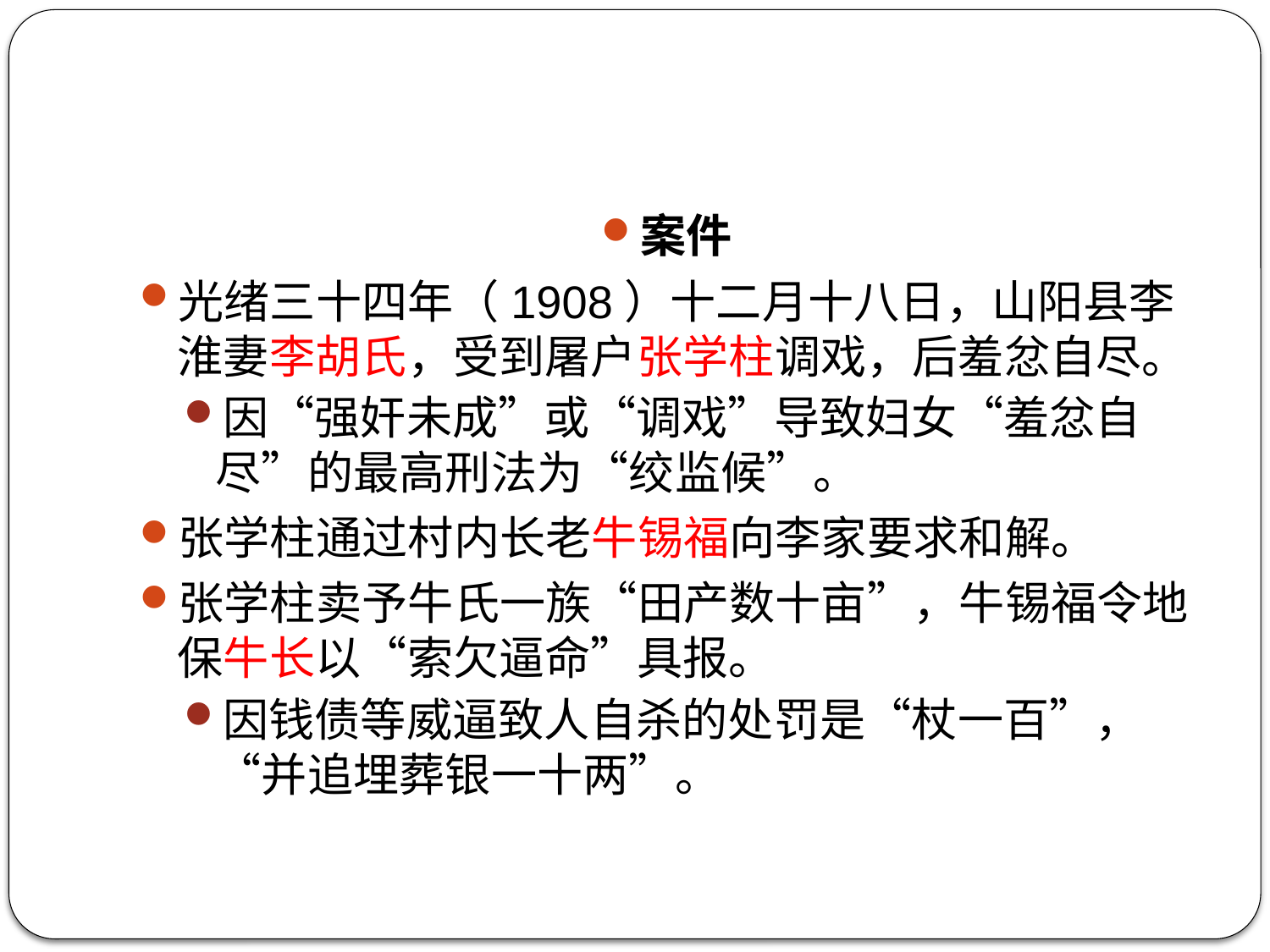

#
案件
光绪三十四年（1908）十二月十八日，山阳县李淮妻李胡氏，受到屠户张学柱调戏，后羞忿自尽。
因“强奸未成”或“调戏”导致妇女“羞忿自尽”的最高刑法为“绞监候”。
张学柱通过村内长老牛锡福向李家要求和解。
张学柱卖予牛氏一族“田产数十亩”，牛锡福令地保牛长以“索欠逼命”具报。
因钱债等威逼致人自杀的处罚是“杖一百”，“并追埋葬银一十两”。